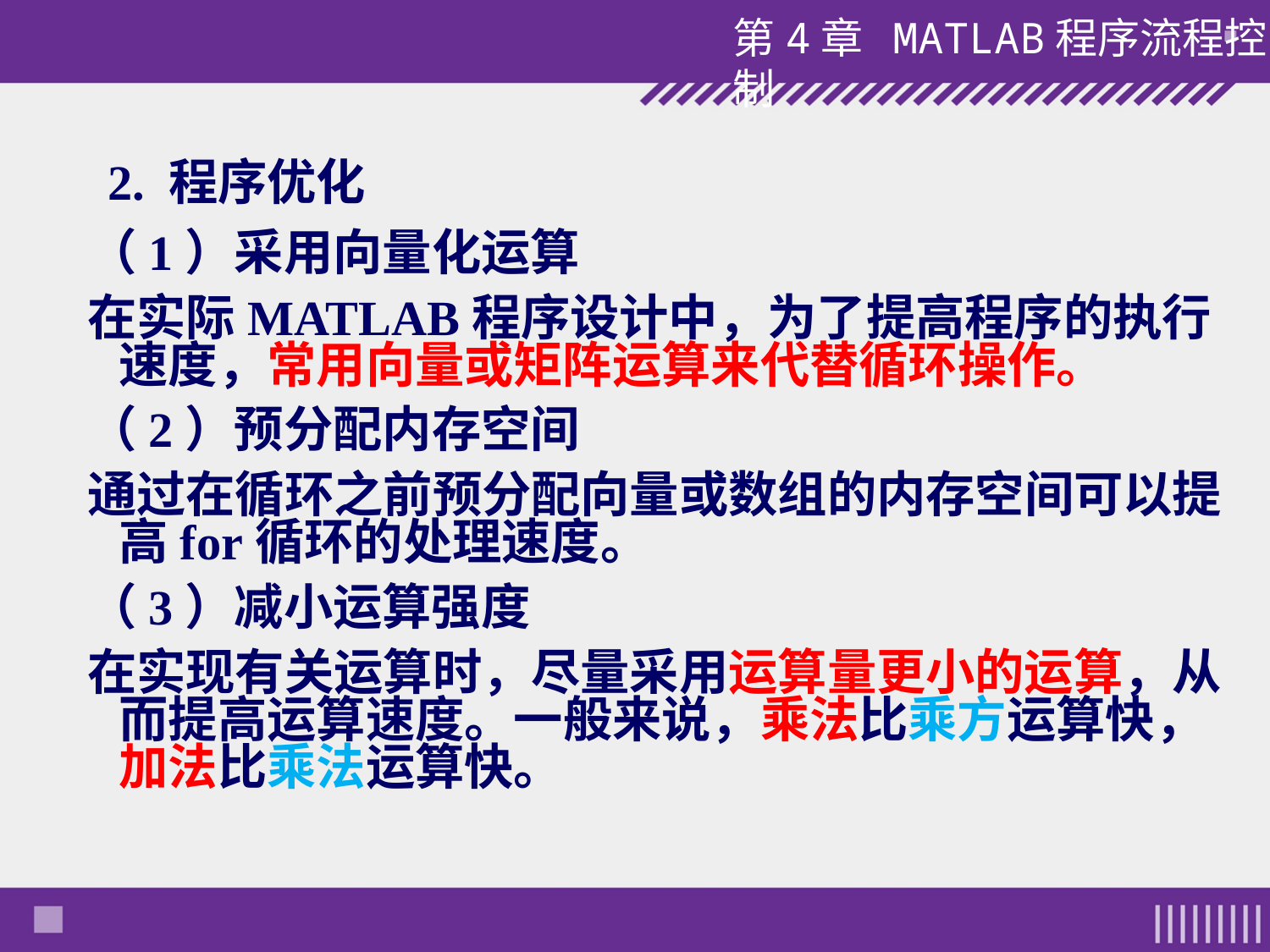

2. 程序优化
（1）采用向量化运算
在实际MATLAB程序设计中，为了提高程序的执行速度，常用向量或矩阵运算来代替循环操作。
（2）预分配内存空间
通过在循环之前预分配向量或数组的内存空间可以提高for循环的处理速度。
（3）减小运算强度
在实现有关运算时，尽量采用运算量更小的运算，从而提高运算速度。一般来说，乘法比乘方运算快，加法比乘法运算快。